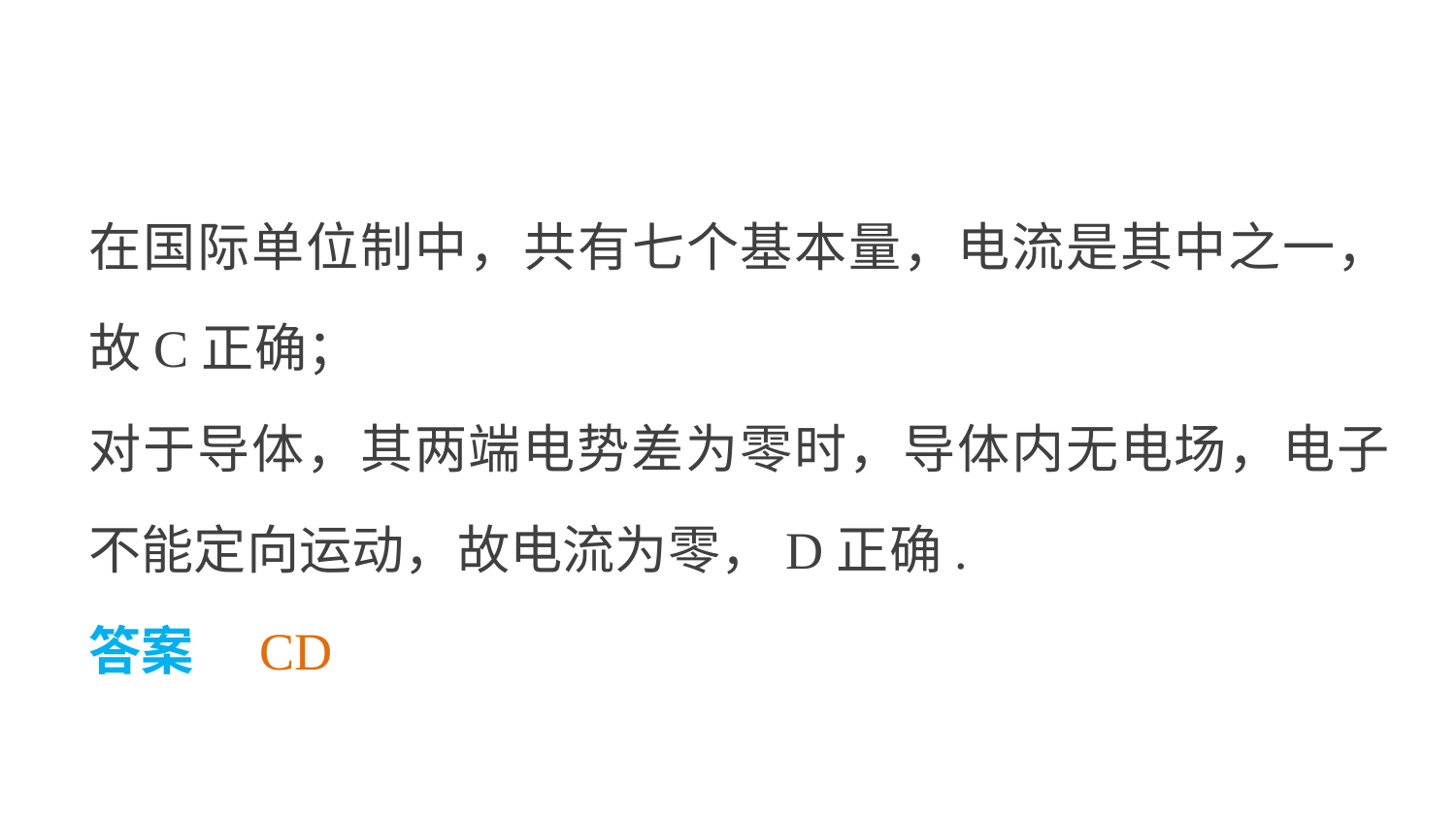

在国际单位制中，共有七个基本量，电流是其中之一，故C正确；
对于导体，其两端电势差为零时，导体内无电场，电子不能定向运动，故电流为零，D正确.
答案　CD